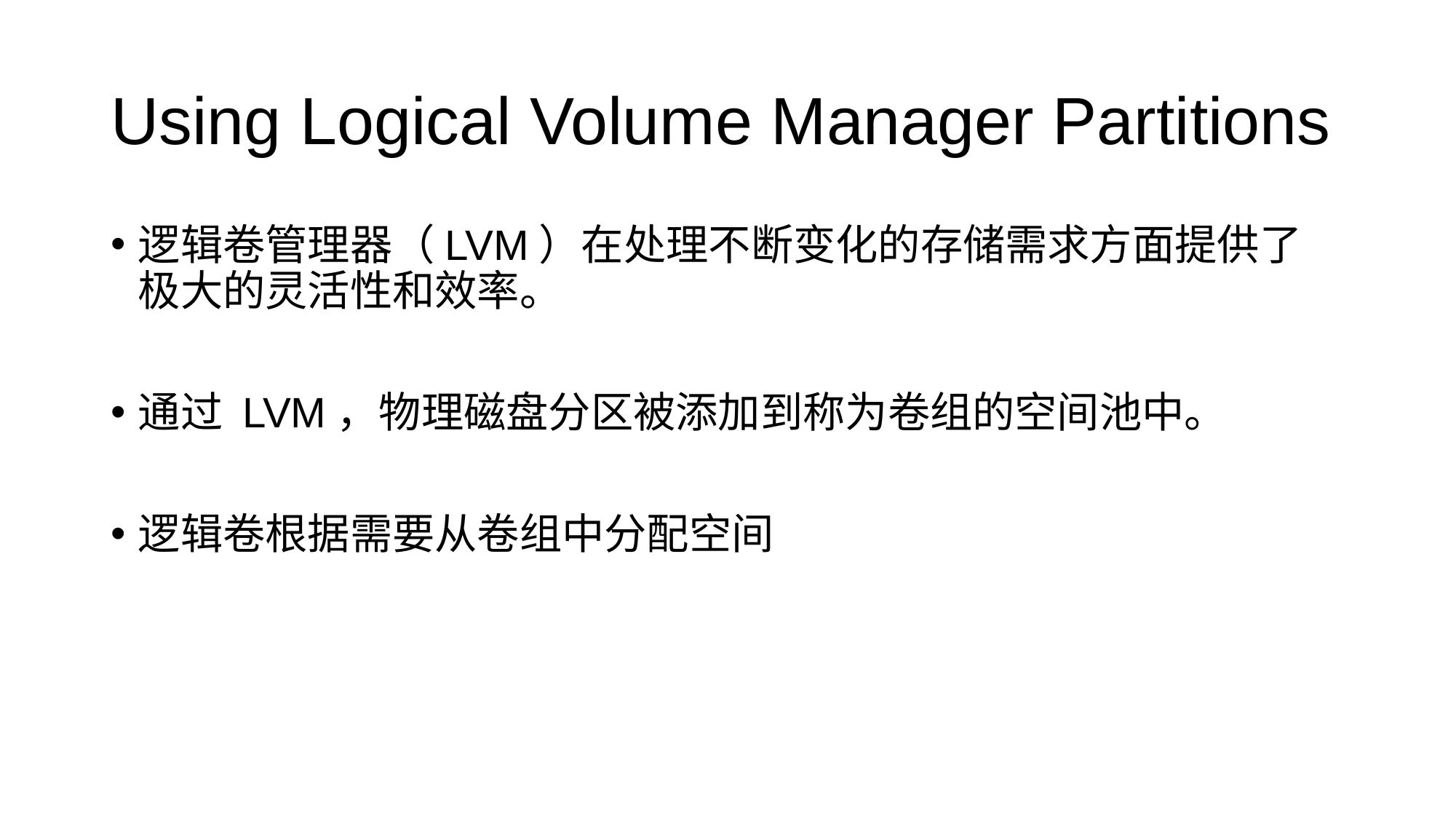

# Using Logical Volume Manager Partitions
逻辑卷管理器（LVM）在处理不断变化的存储需求方面提供了极大的灵活性和效率。

通过 LVM，物理磁盘分区被添加到称为卷组的空间池中。

逻辑卷根据需要从卷组中分配空间